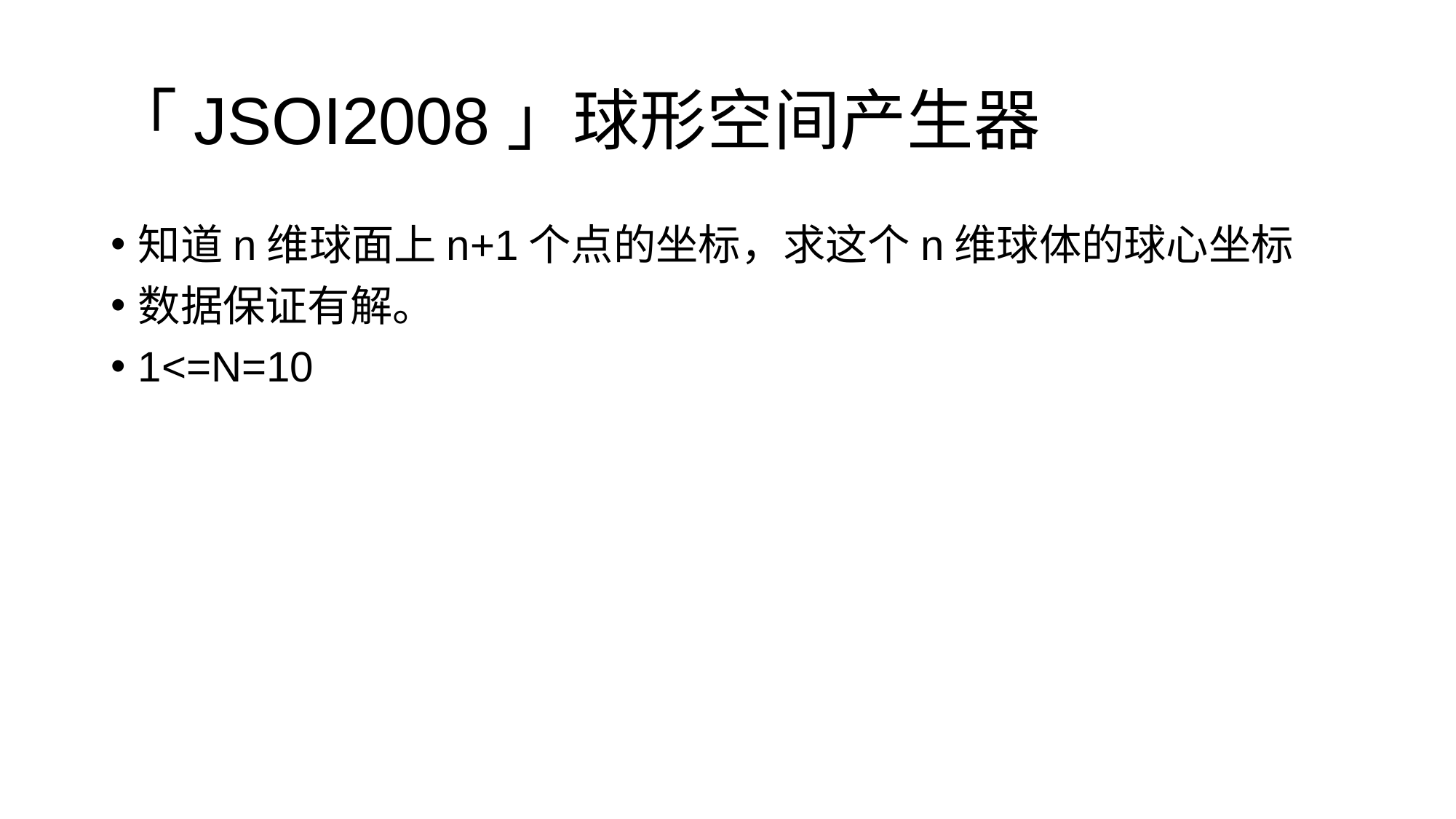

# 「JSOI2008」球形空间产生器
知道n维球面上n+1个点的坐标，求这个n维球体的球心坐标
数据保证有解。
1<=N=10